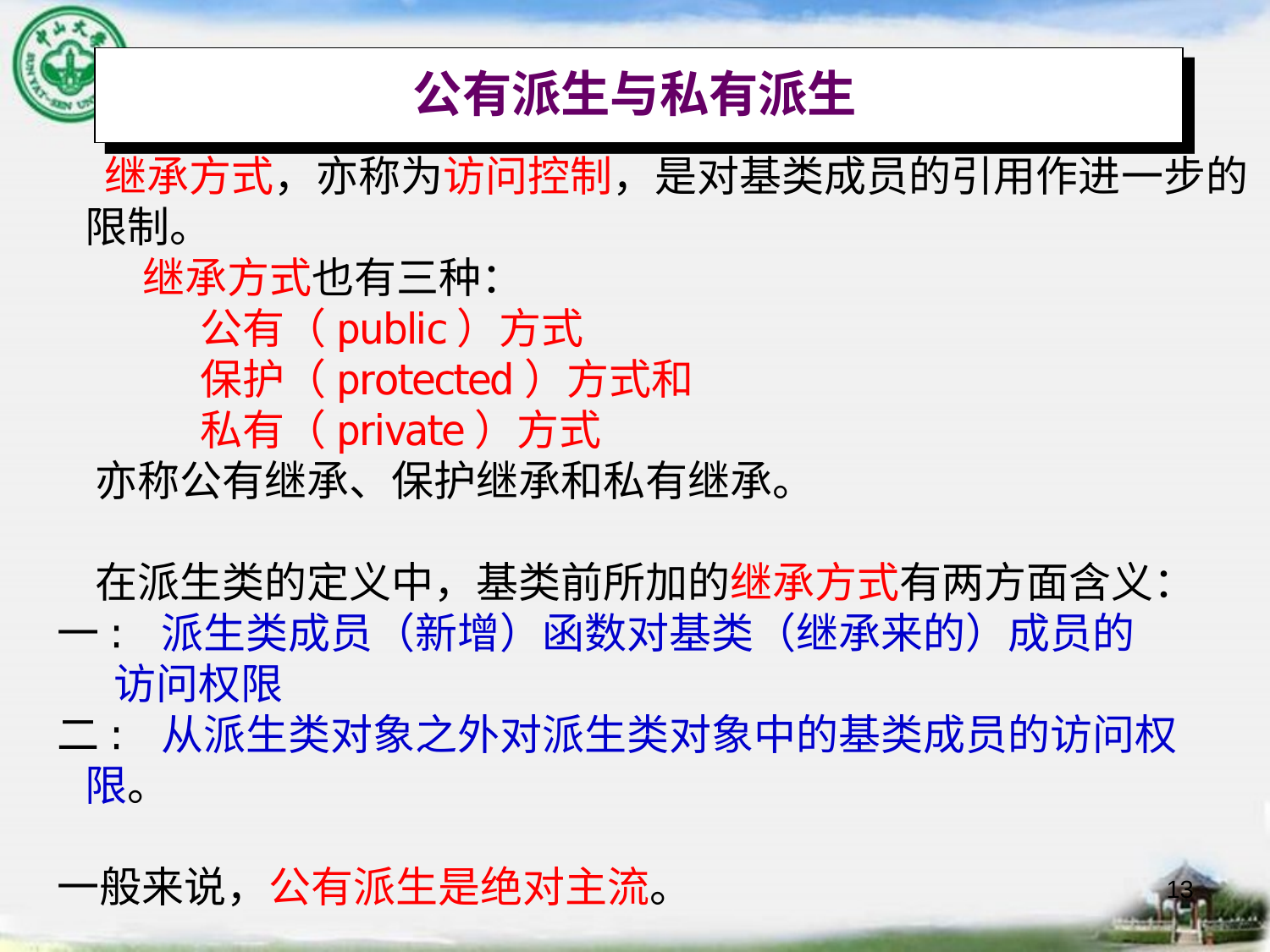

# 公有派生与私有派生
      继承方式，亦称为访问控制，是对基类成员的引用作进一步的限制。
          继承方式也有三种：
                公有（public）方式
                保护（protected）方式和
                私有（private）方式
     亦称公有继承、保护继承和私有继承。

     在派生类的定义中，基类前所加的继承方式有两方面含义：
 一:  派生类成员（新增）函数对基类（继承来的）成员的
       访问权限
 二:  从派生类对象之外对派生类对象中的基类成员的访问权限。

 一般来说，公有派生是绝对主流。

13